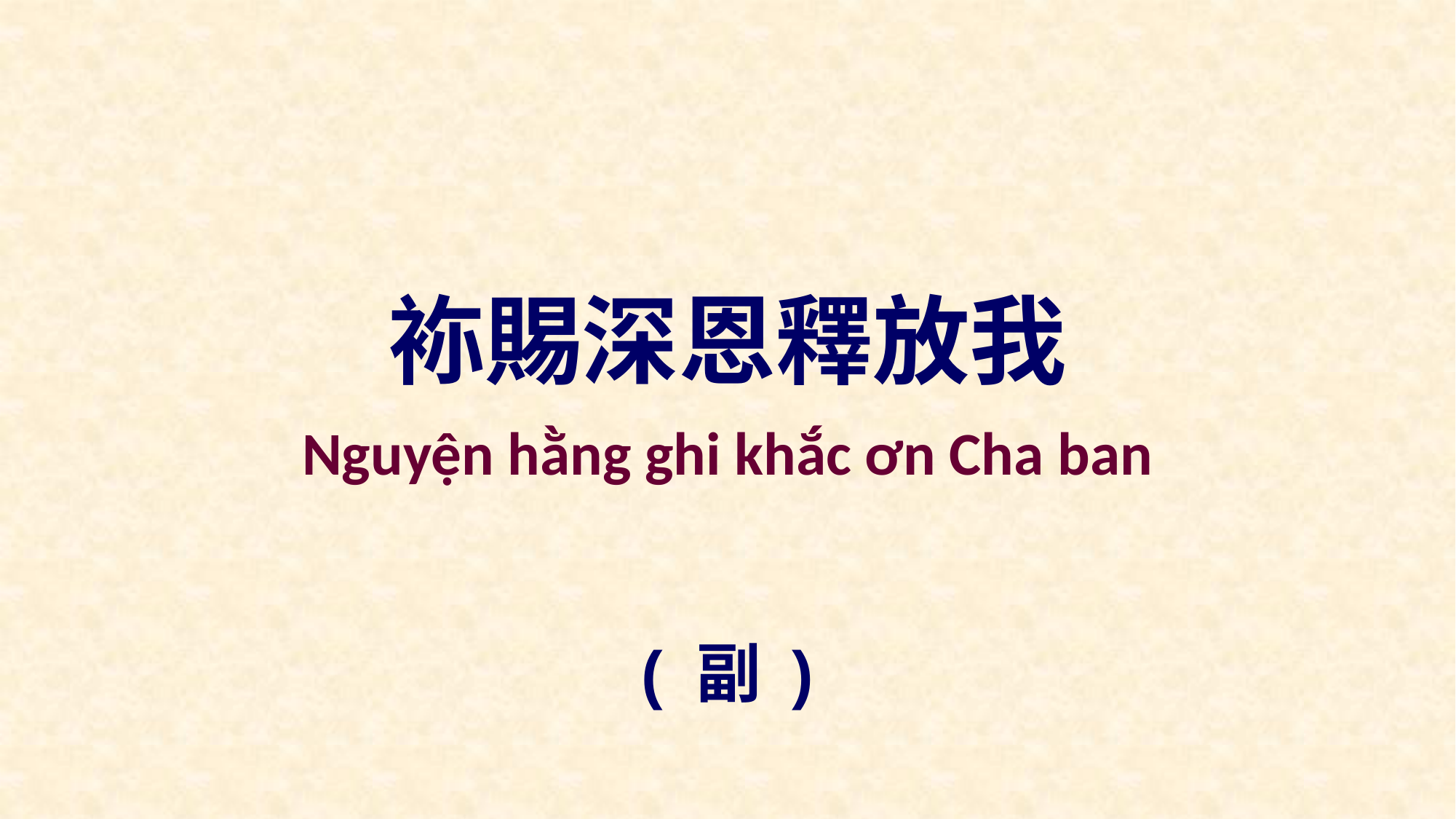

袮賜深恩釋放我
Nguyện hằng ghi khắc ơn Cha ban
( 副 )